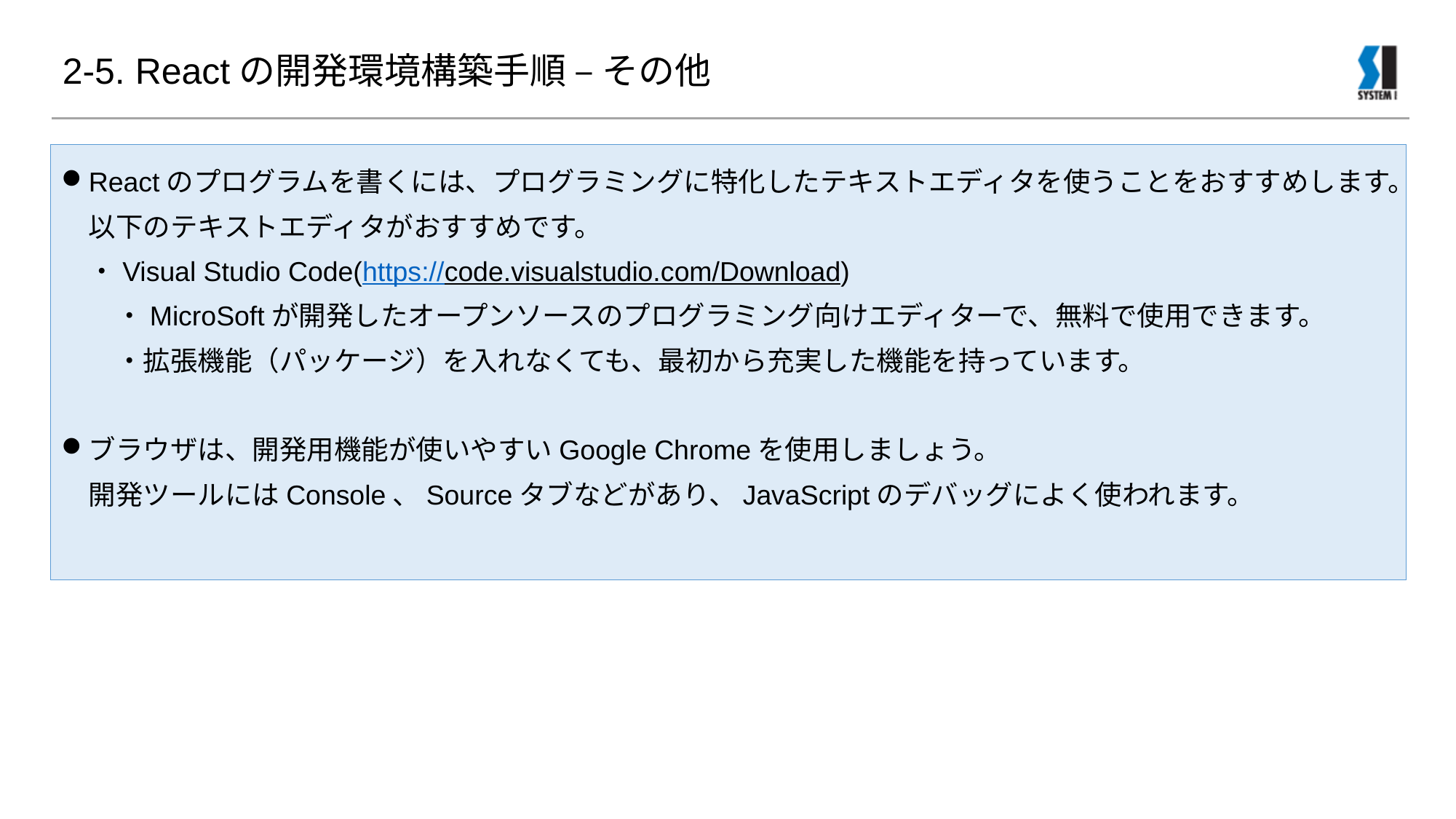

# 2-5. Reactの開発環境構築手順 – その他
Reactのプログラムを書くには、プログラミングに特化したテキストエディタを使うことをおすすめします。
　以下のテキストエディタがおすすめです。
　・Visual Studio Code(https://code.visualstudio.com/Download)
　　・MicroSoftが開発したオープンソースのプログラミング向けエディターで、無料で使用できます。
　　・拡張機能（パッケージ）を入れなくても、最初から充実した機能を持っています。

ブラウザは、開発用機能が使いやすいGoogle Chromeを使用しましょう。
　開発ツールにはConsole、Sourceタブなどがあり、JavaScriptのデバッグによく使われます。